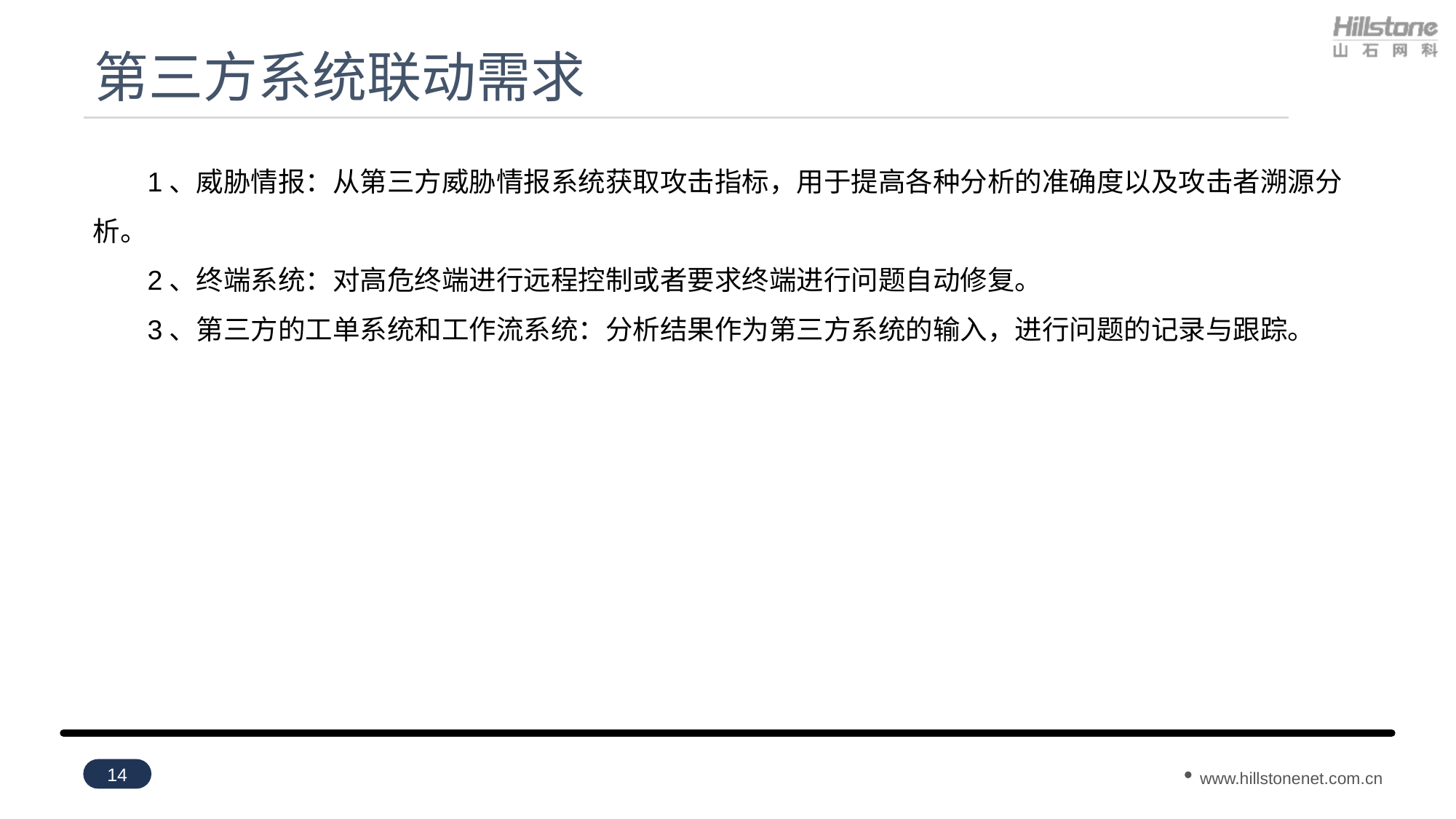

# 第三方系统联动需求
1、威胁情报：从第三方威胁情报系统获取攻击指标，用于提高各种分析的准确度以及攻击者溯源分析。
2、终端系统：对高危终端进行远程控制或者要求终端进行问题自动修复。
3、第三方的工单系统和工作流系统：分析结果作为第三方系统的输入，进行问题的记录与跟踪。

14